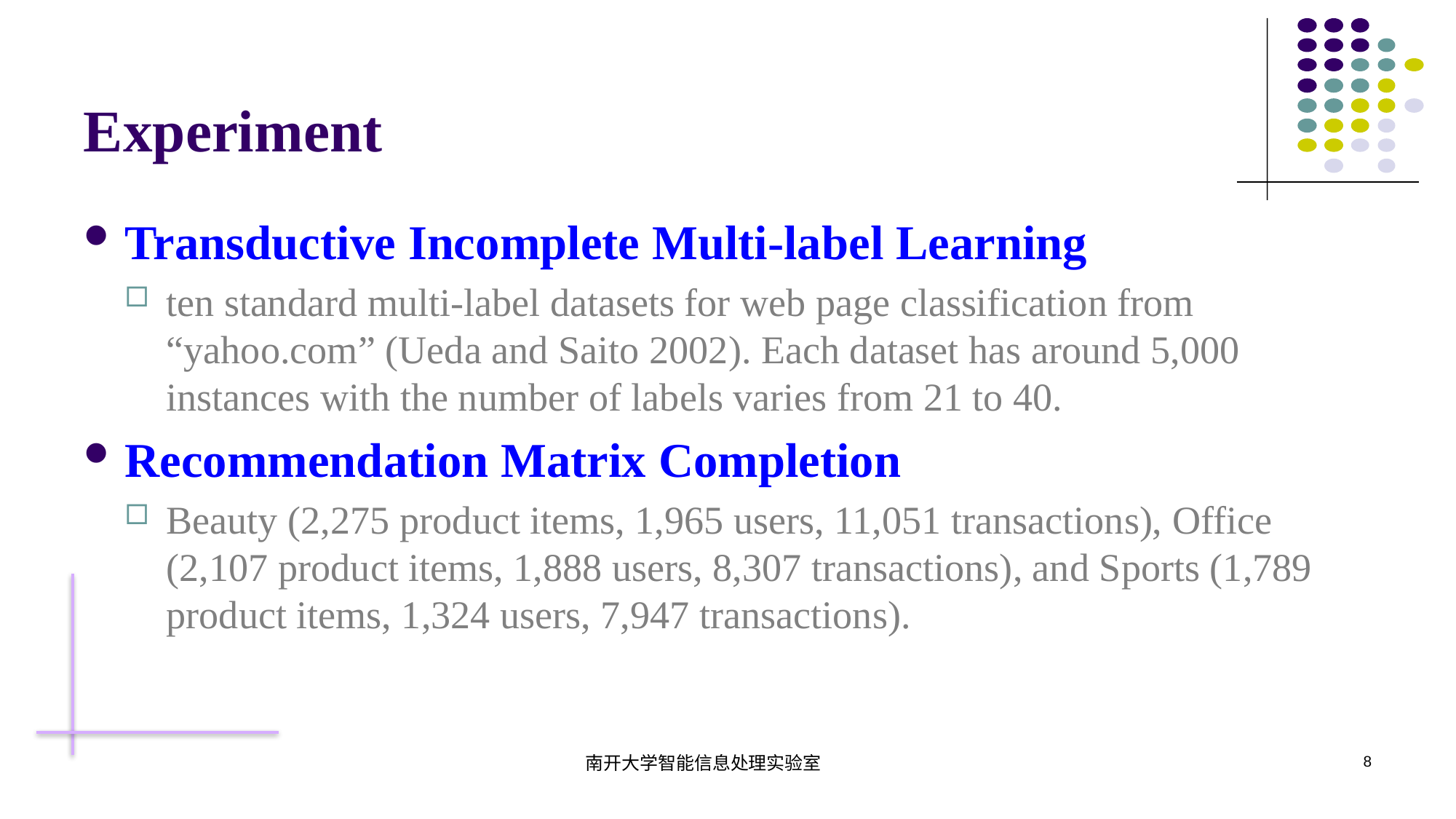

# Experiment
Transductive Incomplete Multi-label Learning
ten standard multi-label datasets for web page classification from “yahoo.com” (Ueda and Saito 2002). Each dataset has around 5,000 instances with the number of labels varies from 21 to 40.
Recommendation Matrix Completion
Beauty (2,275 product items, 1,965 users, 11,051 transactions), Office (2,107 product items, 1,888 users, 8,307 transactions), and Sports (1,789 product items, 1,324 users, 7,947 transactions).
南开大学智能信息处理实验室
8